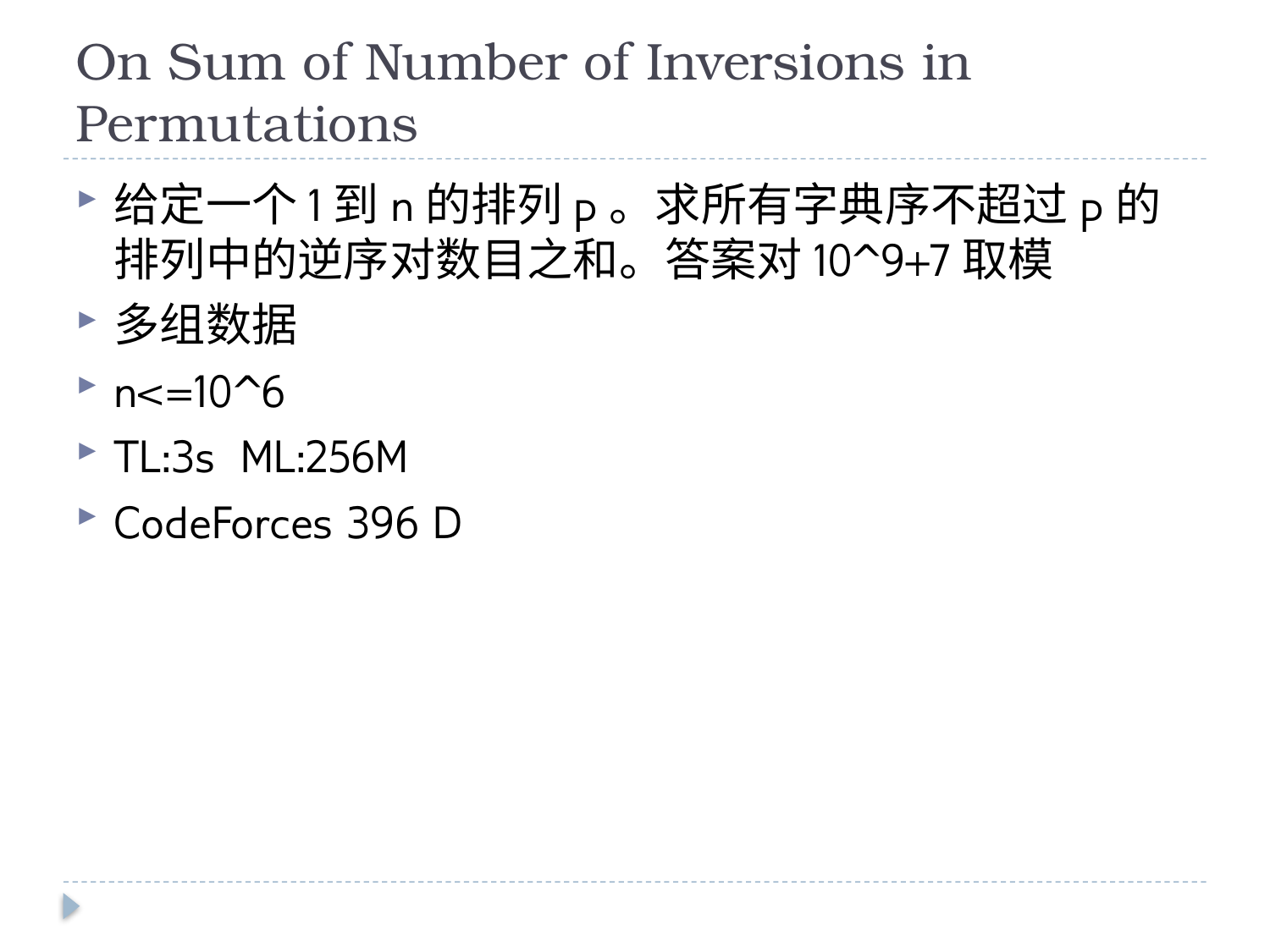

# On Sum of Number of Inversions in Permutations
给定一个1到n的排列p。求所有字典序不超过p的排列中的逆序对数目之和。答案对10^9+7取模
多组数据
n<=10^6
TL:3s	ML:256M
CodeForces 396 D